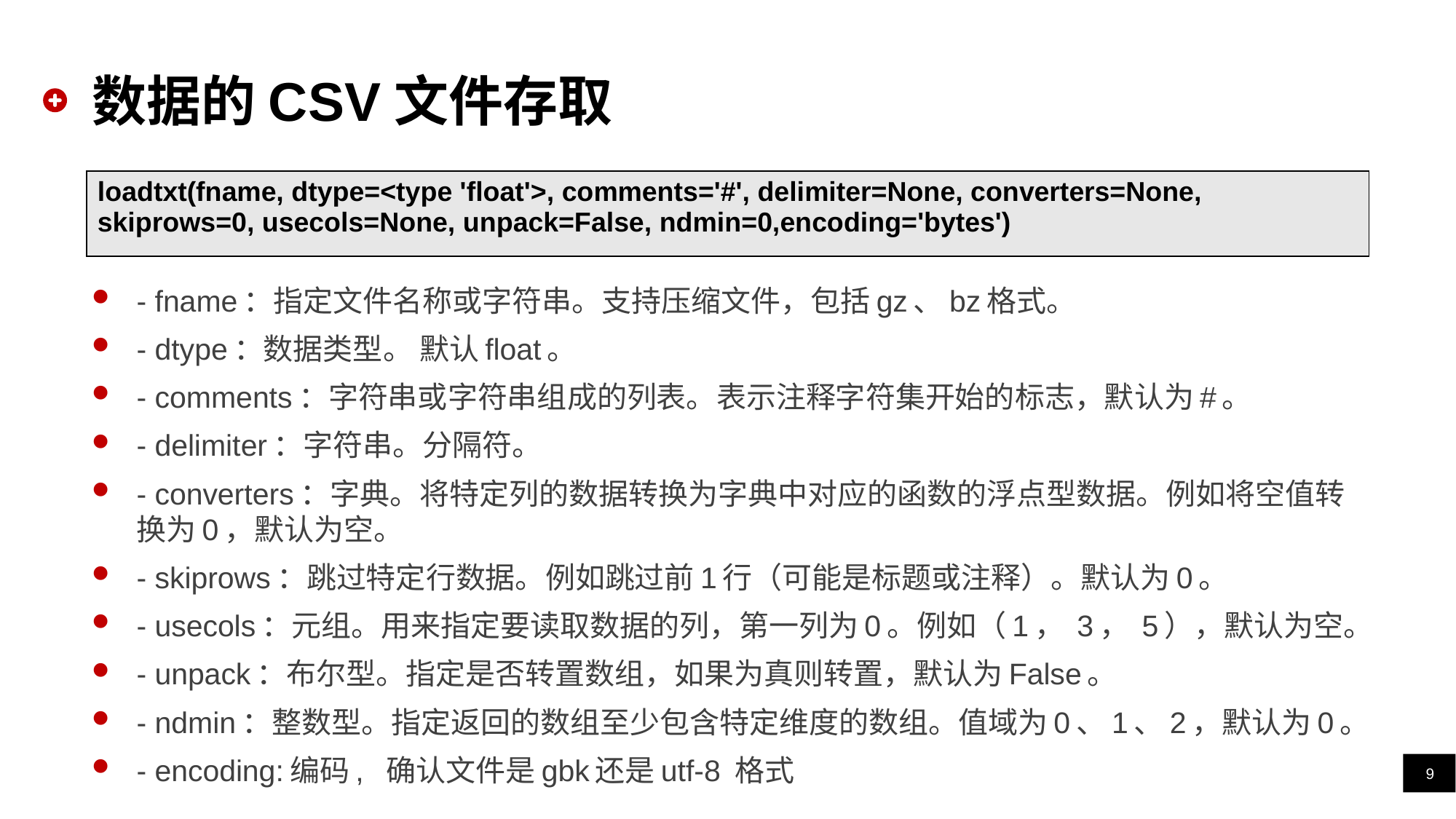

# 数据的CSV文件存取

- fname：指定文件名称或字符串。支持压缩文件，包括gz、bz格式。
- dtype：数据类型。 默认float。
- comments：字符串或字符串组成的列表。表示注释字符集开始的标志，默认为#。
- delimiter：字符串。分隔符。
- converters：字典。将特定列的数据转换为字典中对应的函数的浮点型数据。例如将空值转换为0，默认为空。
- skiprows：跳过特定行数据。例如跳过前1行（可能是标题或注释）。默认为0。
- usecols：元组。用来指定要读取数据的列，第一列为0。例如（1， 3， 5），默认为空。
- unpack：布尔型。指定是否转置数组，如果为真则转置，默认为False。
- ndmin：整数型。指定返回的数组至少包含特定维度的数组。值域为0、1、2，默认为0。
- encoding:编码,  确认文件是gbk还是utf-8 格式
| loadtxt(fname, dtype=<type 'float'>, comments='#', delimiter=None, converters=None, skiprows=0, usecols=None, unpack=False, ndmin=0,encoding='bytes') |
| --- |